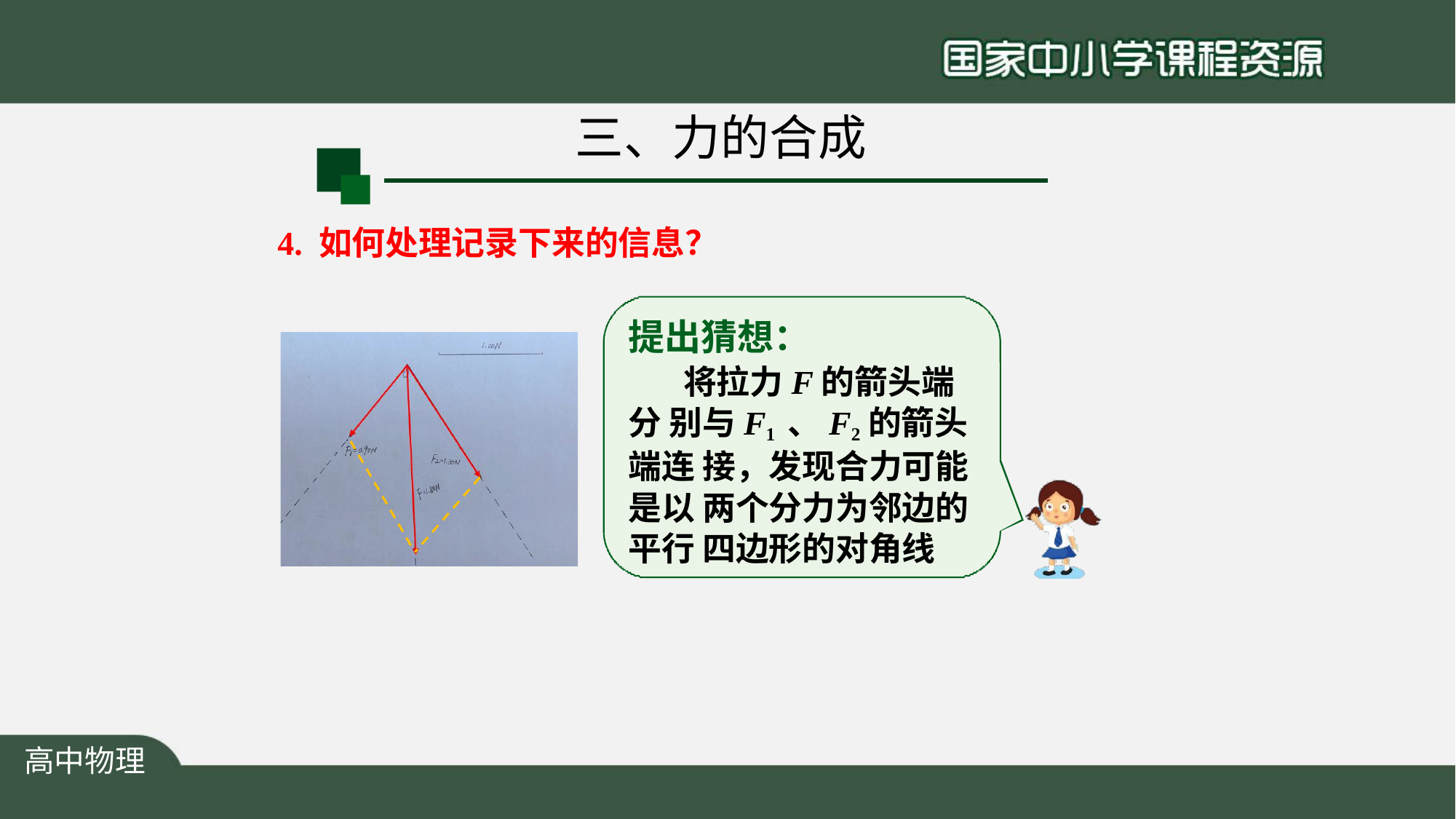

# 三、力的合成

4. 如何处理记录下来的信息？

提出猜想：
将拉力F的箭头端分 别与F1 、F2的箭头端连 接，发现合力可能是以 两个分力为邻边的平行 四边形的对角线

高中物理